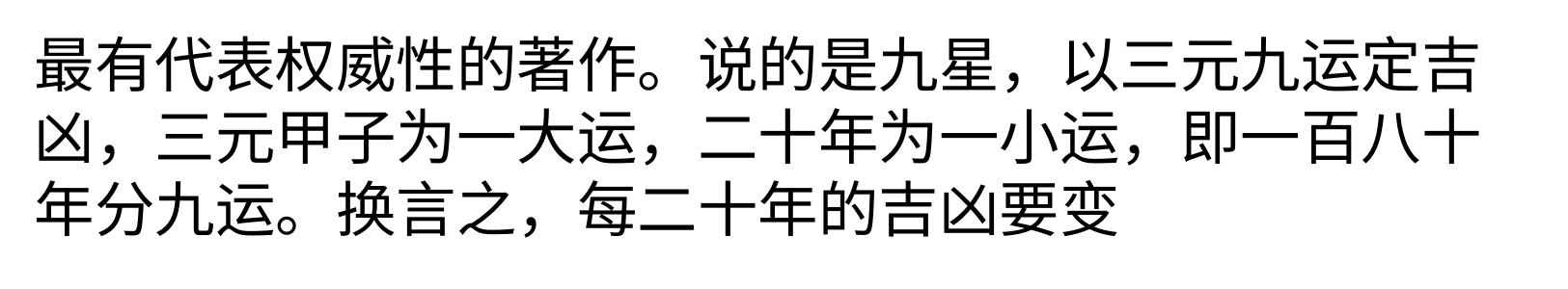

最有代表权威性的著作。说的是九星，以三元九运定吉凶，三元甲子为一大运，二十年为一小运，即一百八十年分九运。换言之，每二十年的吉凶要变